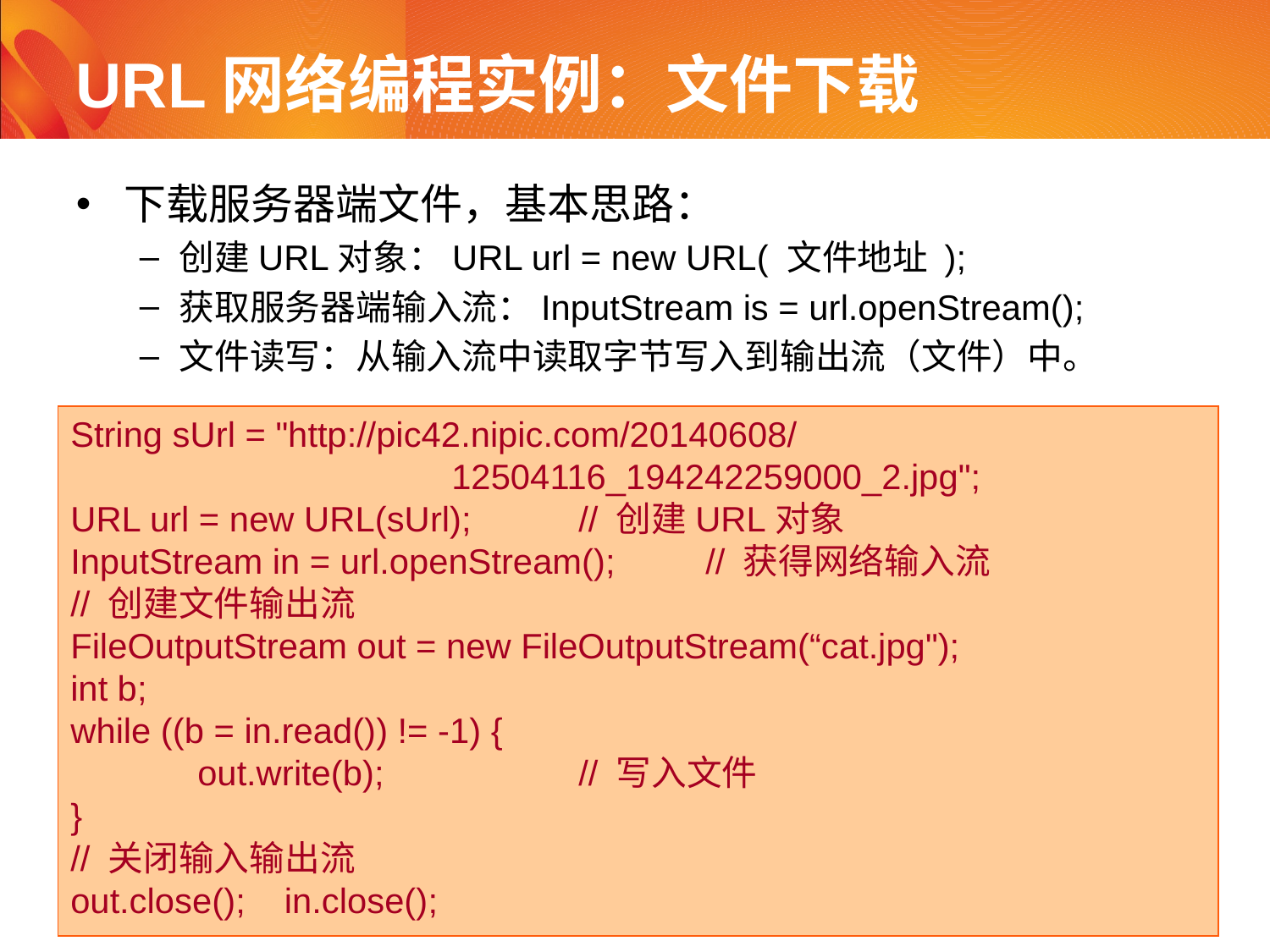

# URL网络编程实例：文件下载
下载服务器端文件，基本思路：
创建URL对象：URL url = new URL( 文件地址 );
获取服务器端输入流：InputStream is = url.openStream();
文件读写：从输入流中读取字节写入到输出流（文件）中。
String sUrl = "http://pic42.nipic.com/20140608/
			12504116_194242259000_2.jpg";
URL url = new URL(sUrl);	// 创建URL对象
InputStream in = url.openStream();	// 获得网络输入流
// 创建文件输出流
FileOutputStream out = new FileOutputStream(“cat.jpg");
int b;
while ((b = in.read()) != -1) {
	out.write(b);		// 写入文件
}
// 关闭输入输出流
out.close();    in.close();